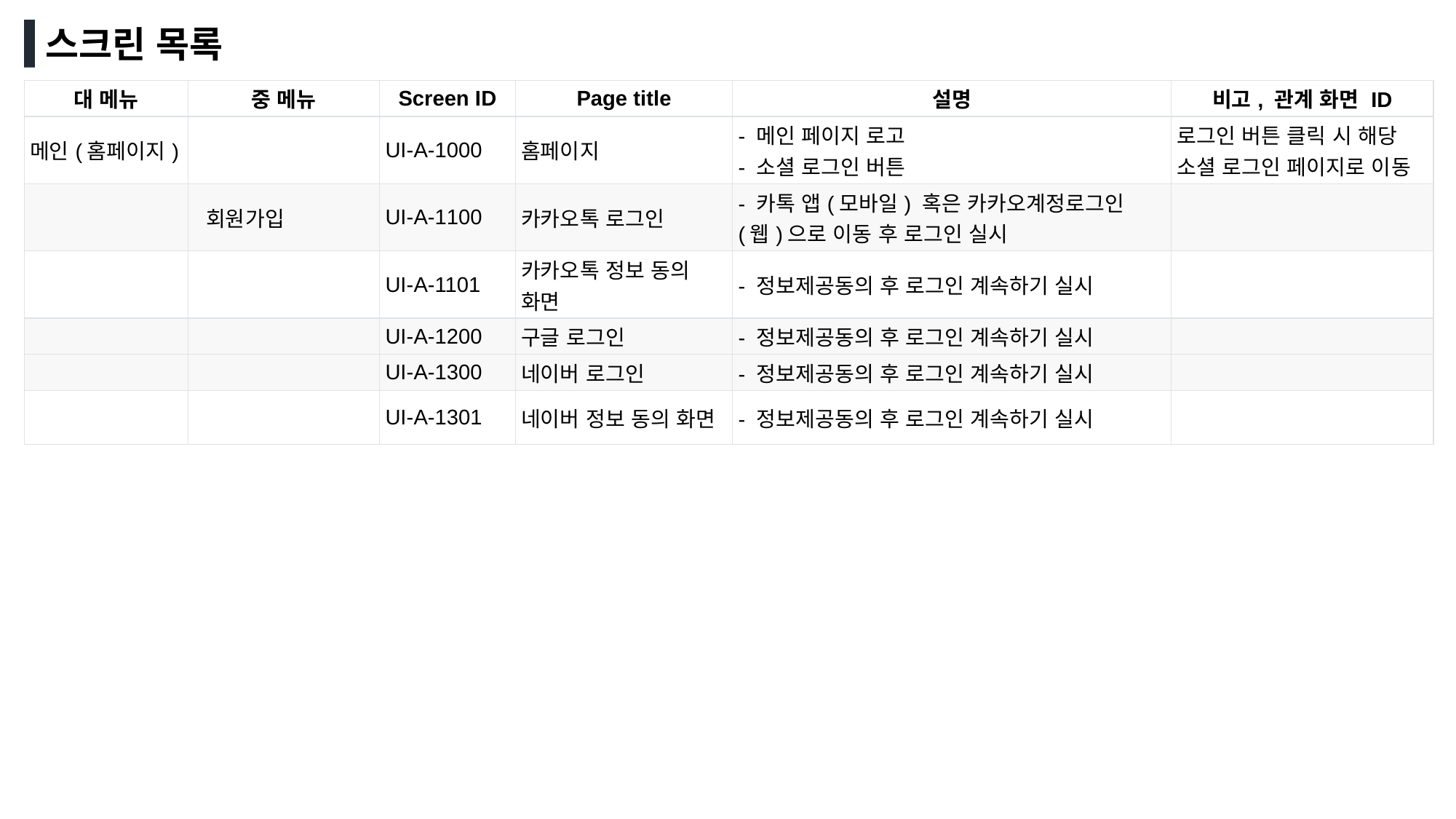

스크린 목록

| 대 메뉴 | 중 메뉴 | Screen ID | Page title | 설명 | 비고, 관계 화면 ID |
| --- | --- | --- | --- | --- | --- |
| 메인(홈페이지) |  | UI-A-1000 | 홈페이지 | - 메인 페이지 로고 - 소셜 로그인 버튼 | 로그인 버튼 클릭 시 해당 소셜 로그인 페이지로 이동 |
|  | 회원가입 | UI-A-1100 | 카카오톡 로그인 | - 카톡 앱(모바일) 혹은 카카오계정로그인(웹)으로 이동 후 로그인 실시 |  |
|  |  | UI-A-1101 | 카카오톡 정보 동의 화면 | - 정보제공동의 후 로그인 계속하기 실시 |  |
|  |  | UI-A-1200 | 구글 로그인 | - 정보제공동의 후 로그인 계속하기 실시 |  |
|  |  | UI-A-1300 | 네이버 로그인 | - 정보제공동의 후 로그인 계속하기 실시 |  |
|  |  | UI-A-1301 | 네이버 정보 동의 화면 | - 정보제공동의 후 로그인 계속하기 실시 |  |